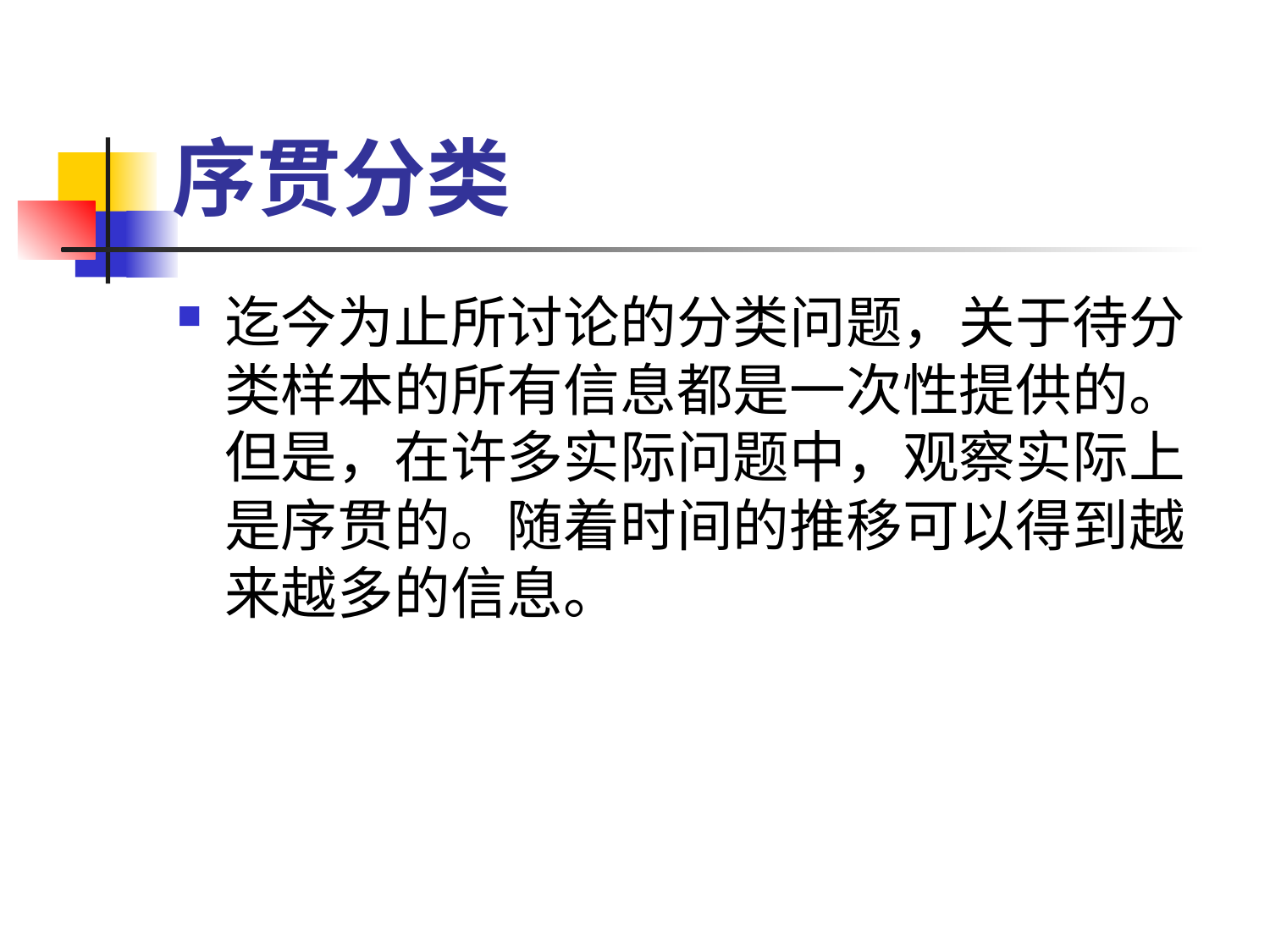

# 序贯分类
迄今为止所讨论的分类问题，关于待分类样本的所有信息都是一次性提供的。但是，在许多实际问题中，观察实际上是序贯的。随着时间的推移可以得到越来越多的信息。